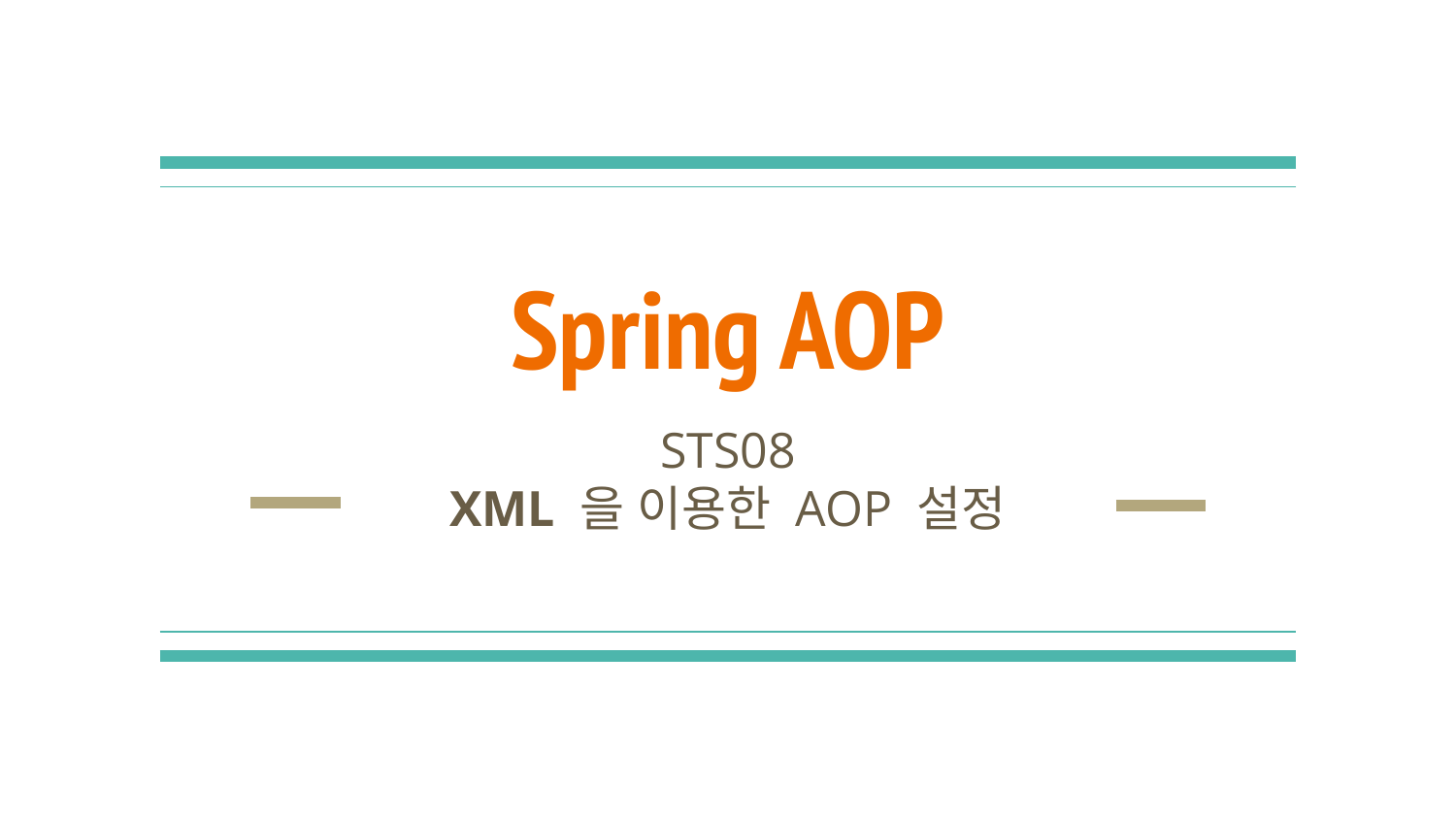

# Spring AOP
STS08
XML 을 이용한 AOP 설정